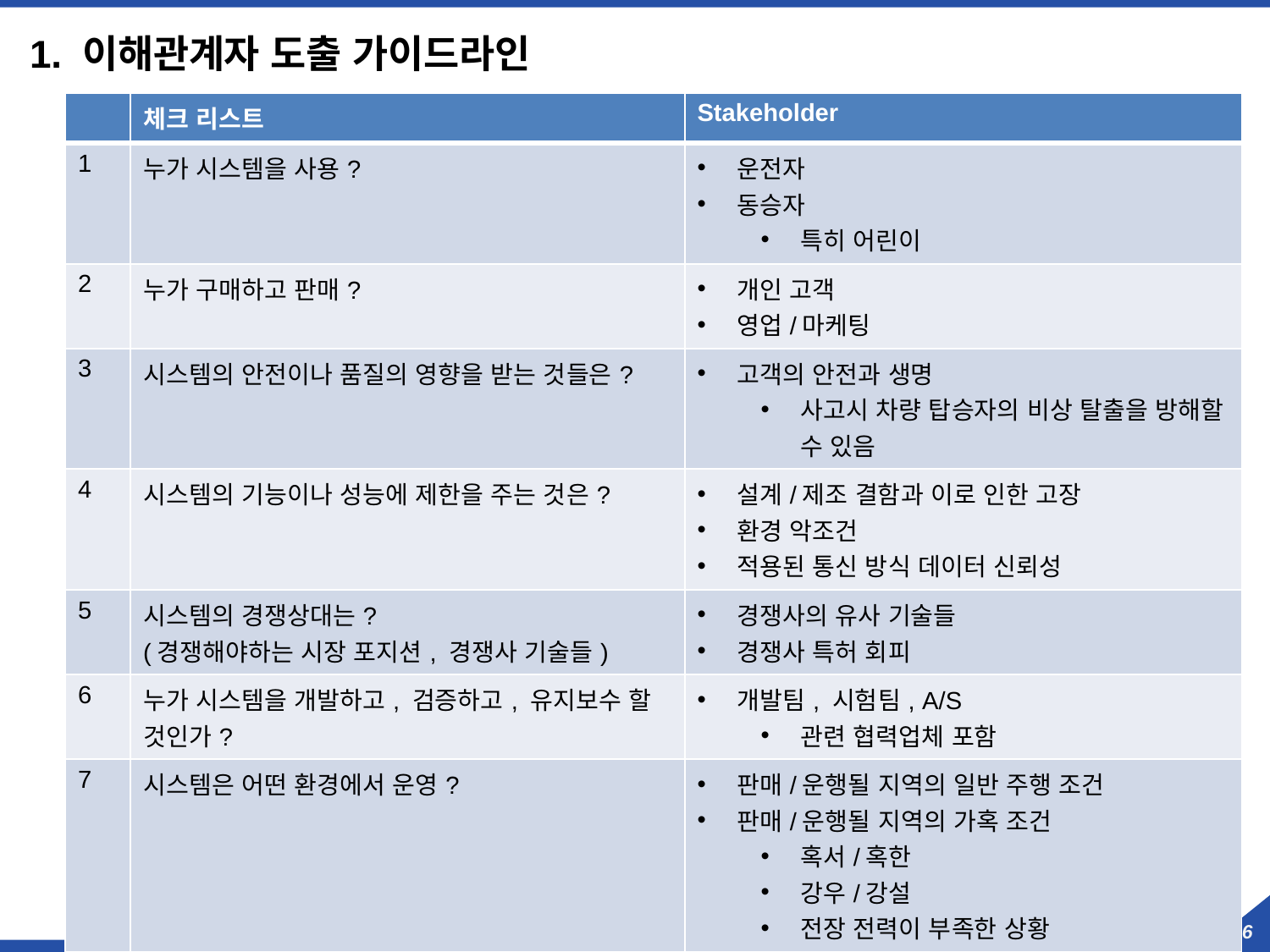

# 1. 이해관계자 도출 가이드라인
|  | 체크 리스트 | Stakeholder |
| --- | --- | --- |
| 1 | 누가 시스템을 사용? | 운전자 동승자 특히 어린이 |
| 2 | 누가 구매하고 판매? | 개인 고객 영업/마케팅 |
| 3 | 시스템의 안전이나 품질의 영향을 받는 것들은? | 고객의 안전과 생명 사고시 차량 탑승자의 비상 탈출을 방해할 수 있음 |
| 4 | 시스템의 기능이나 성능에 제한을 주는 것은? | 설계/제조 결함과 이로 인한 고장 환경 악조건 적용된 통신 방식 데이터 신뢰성 |
| 5 | 시스템의 경쟁상대는? (경쟁해야하는 시장 포지션, 경쟁사 기술들) | 경쟁사의 유사 기술들 경쟁사 특허 회피 |
| 6 | 누가 시스템을 개발하고, 검증하고, 유지보수 할 것인가? | 개발팀, 시험팀, A/S 관련 협력업체 포함 |
| 7 | 시스템은 어떤 환경에서 운영? | 판매/운행될 지역의 일반 주행 조건 판매/운행될 지역의 가혹 조건 혹서/혹한 강우/강설 전장 전력이 부족한 상황 |
| 8 | 시스템 개발을 위해 어떤 기술이 필요? | 전자 제어를 위한 통신 표시등이 내장된 토글 버튼 전자식 도어락 엑츄에이터 자율주행 센서 |